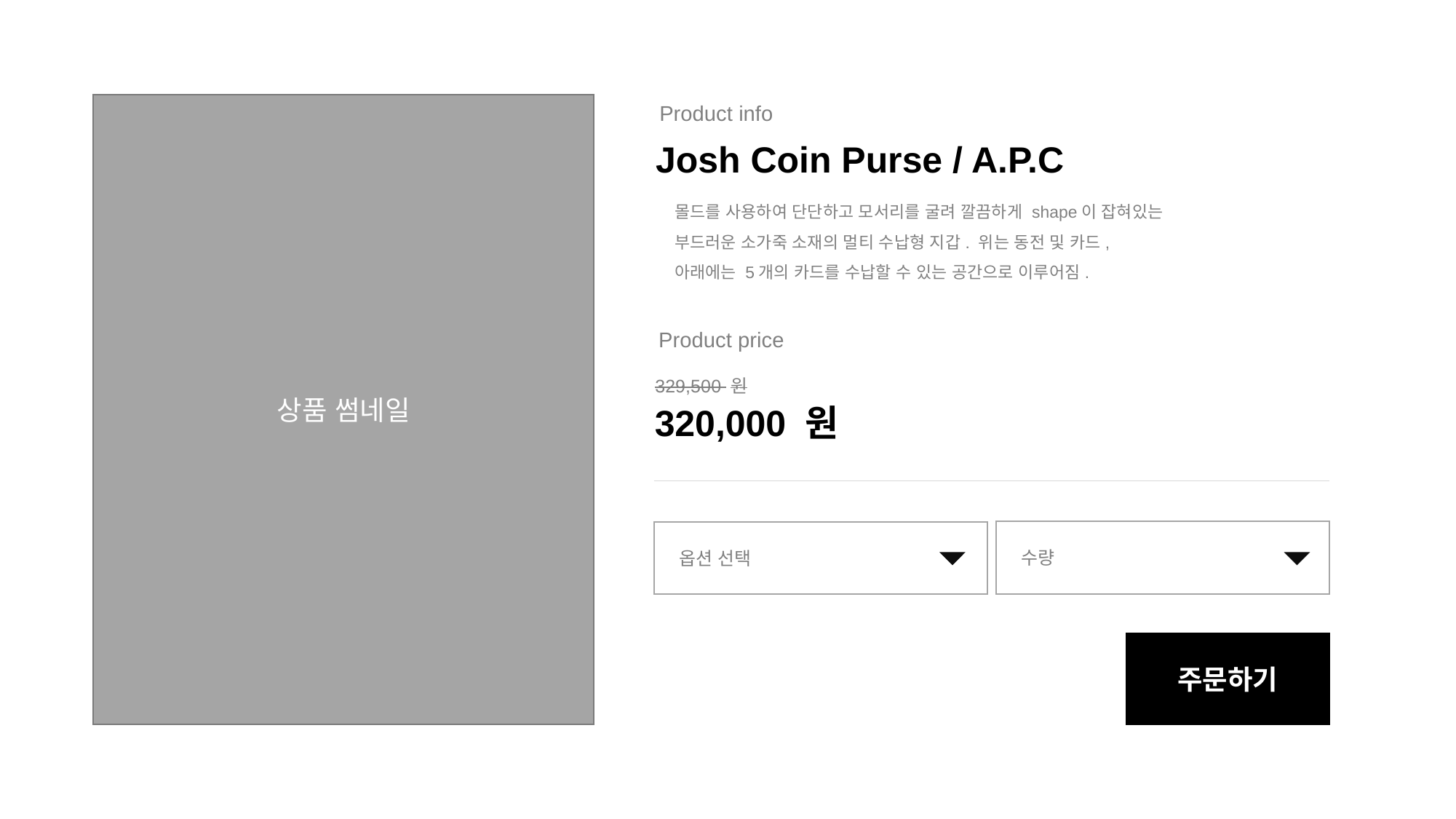

상품 썸네일
Product info
Josh Coin Purse / A.P.C
몰드를 사용하여 단단하고 모서리를 굴려 깔끔하게 shape이 잡혀있는
부드러운 소가죽 소재의 멀티 수납형 지갑. 위는 동전 및 카드,
아래에는 5개의 카드를 수납할 수 있는 공간으로 이루어짐.
Product price
329,500 원
320,000 원
  수량

  옵션 선택

주문하기